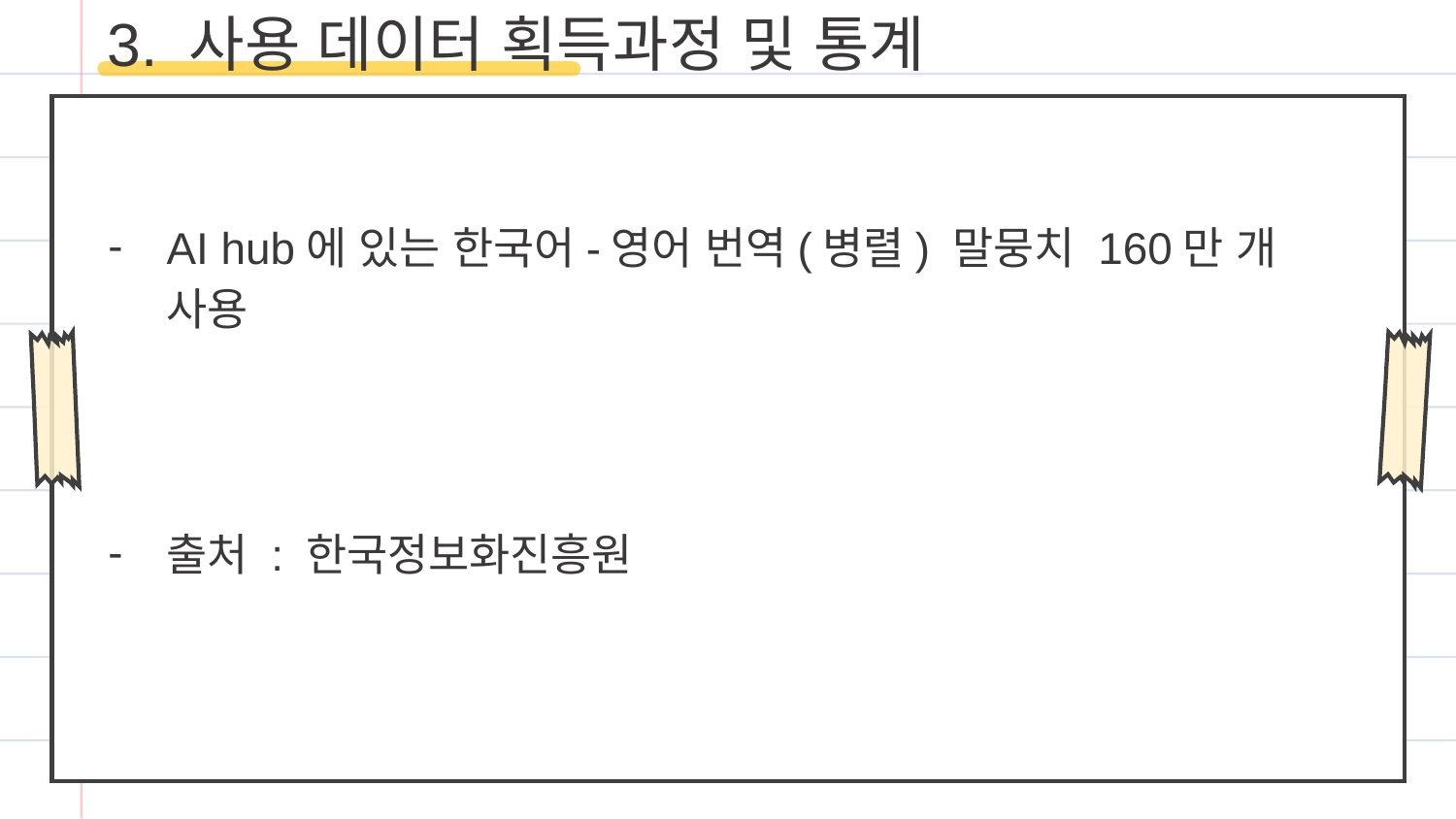

3. 사용 데이터 획득과정 및 통계

AI hub에 있는 한국어-영어 번역(병렬) 말뭉치 160만 개 사용

출처 : 한국정보화진흥원